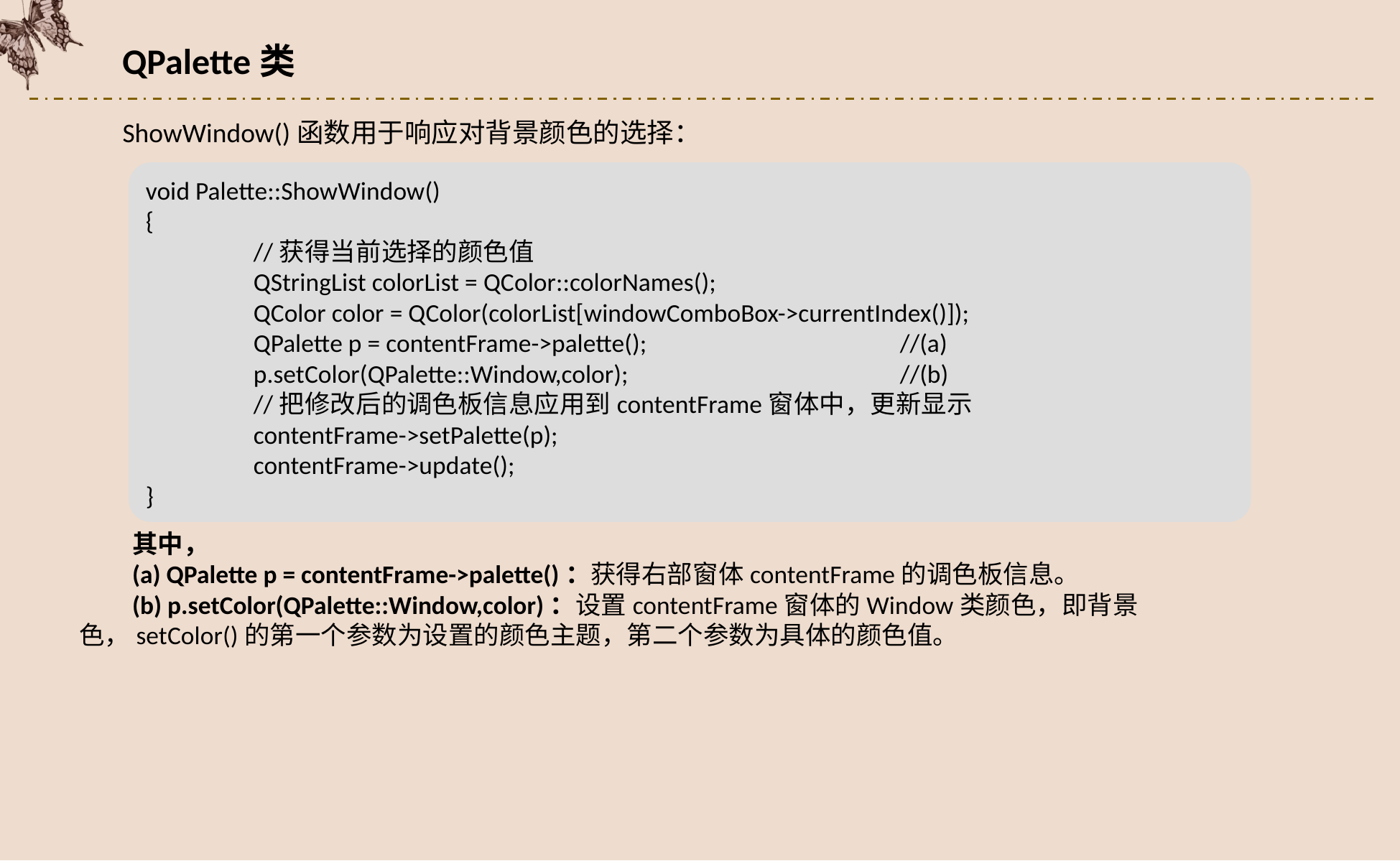

QPalette类
ShowWindow()函数用于响应对背景颜色的选择：
void Palette::ShowWindow()
{
	//获得当前选择的颜色值
    	QStringList colorList = QColor::colorNames();
    	QColor color = QColor(colorList[windowComboBox->currentIndex()]);
    	QPalette p = contentFrame->palette();			//(a)
    	p.setColor(QPalette::Window,color);			//(b)
	//把修改后的调色板信息应用到contentFrame窗体中，更新显示
    	contentFrame->setPalette(p);
    	contentFrame->update();
}
其中，
(a) QPalette p = contentFrame->palette()：获得右部窗体contentFrame的调色板信息。
(b) p.setColor(QPalette::Window,color)：设置contentFrame窗体的Window类颜色，即背景色，setColor()的第一个参数为设置的颜色主题，第二个参数为具体的颜色值。